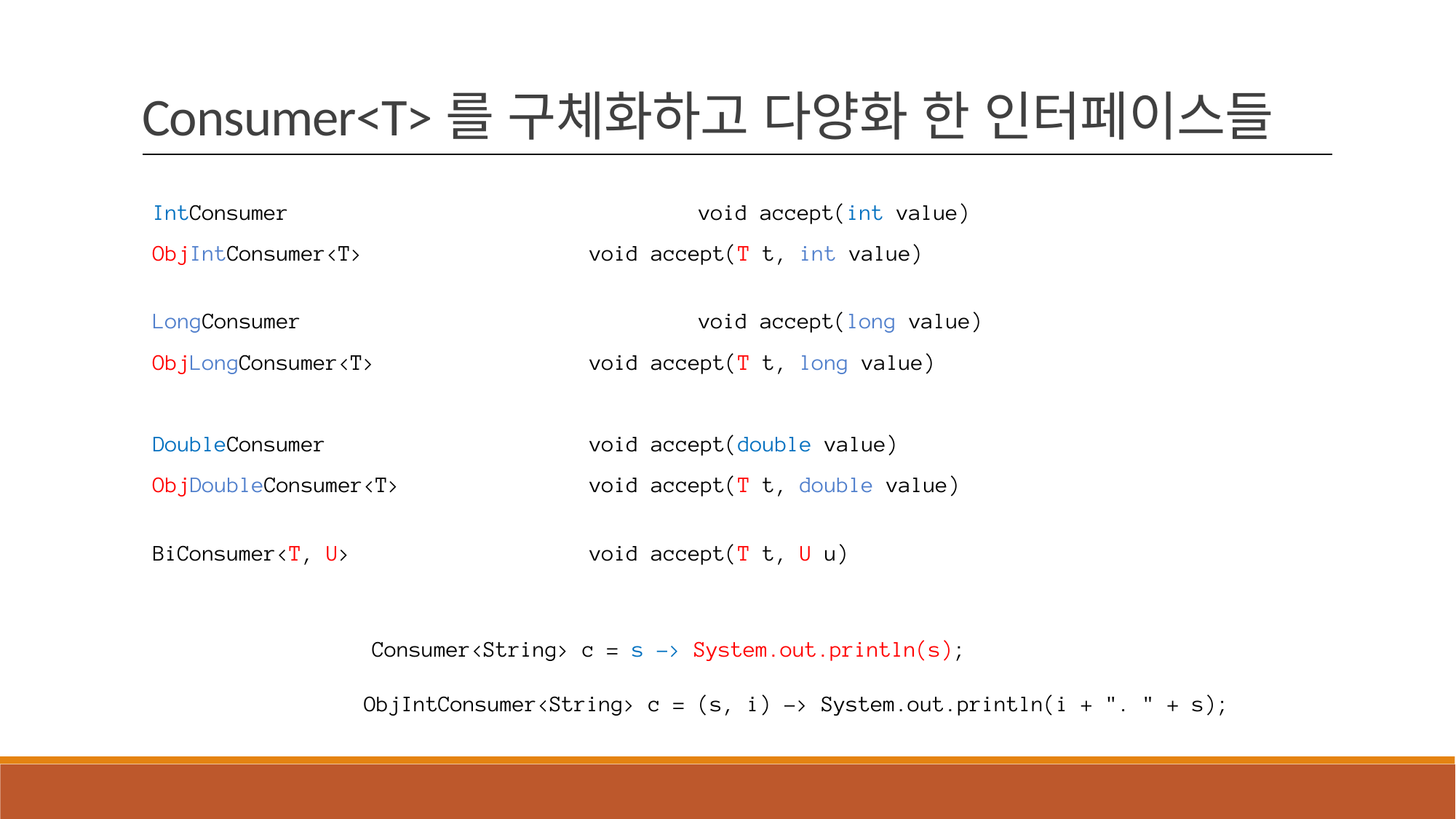

Consumer<T>를 구체화하고 다양화 한 인터페이스들
IntConsumer 				void accept(int value)
ObjIntConsumer<T> 		void accept(T t, int value)
LongConsumer 				void accept(long value)
ObjLongConsumer<T> 		void accept(T t, long value)
DoubleConsumer 			void accept(double value)
ObjDoubleConsumer<T> 		void accept(T t, double value)
BiConsumer<T, U> 			void accept(T t, U u)
Consumer<String> c = s -> System.out.println(s);
ObjIntConsumer<String> c = (s, i) -> System.out.println(i + ". " + s);